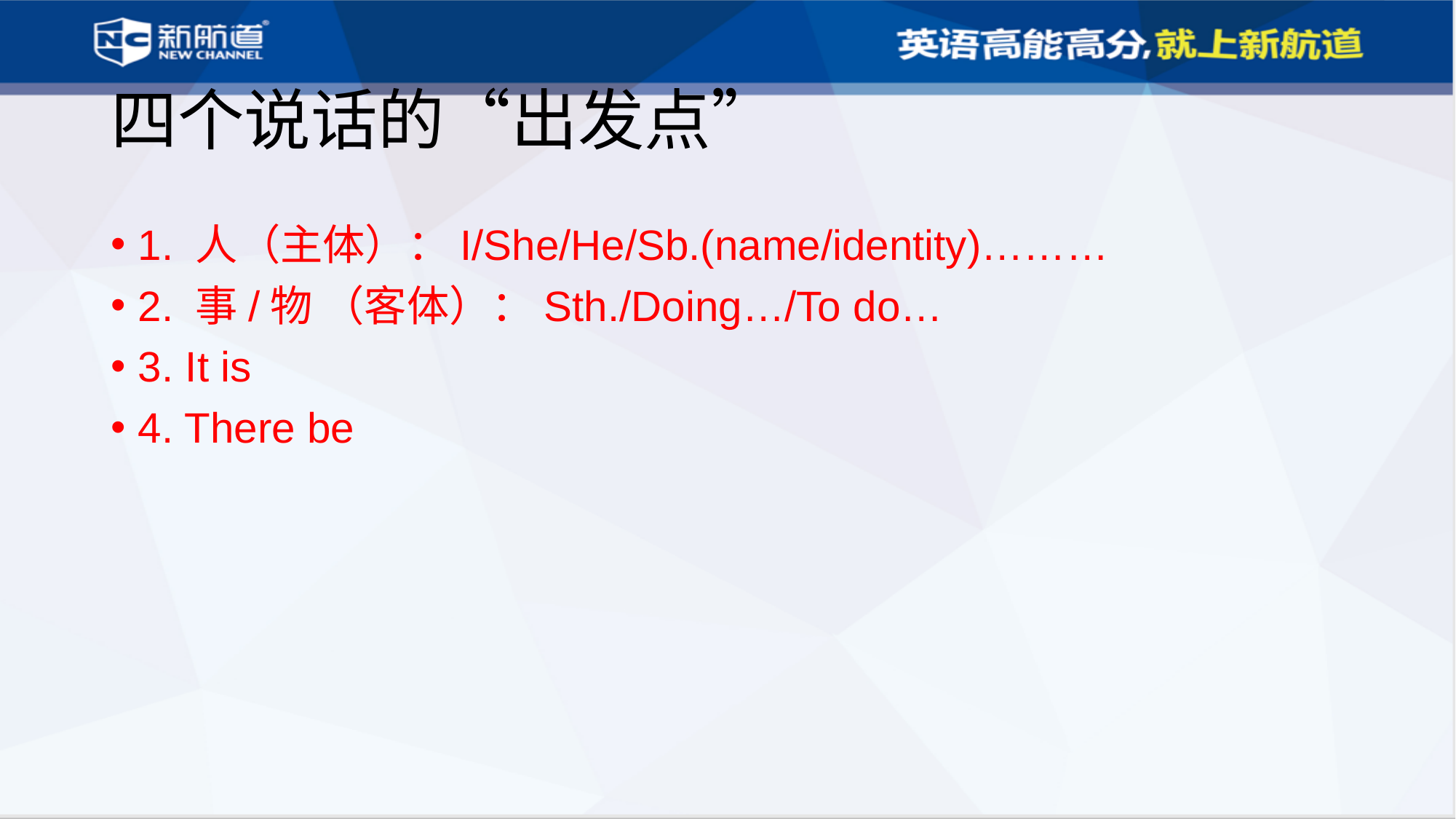

# 四个说话的“出发点”
1. 人（主体）：I/She/He/Sb.(name/identity)………
2. 事/物 （客体）：Sth./Doing…/To do…
3. It is
4. There be